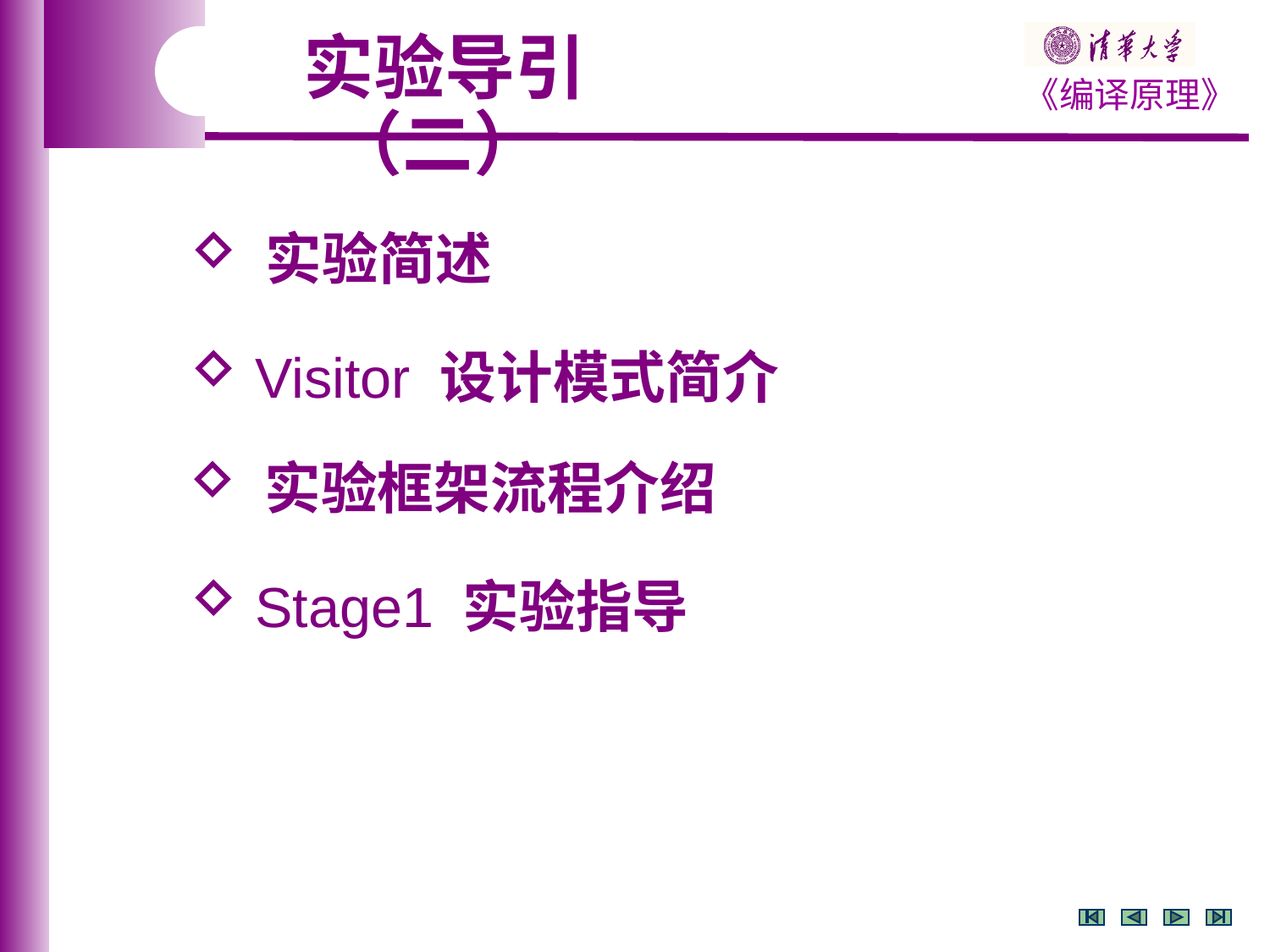

实验导引（二）
 实验简述
 Visitor 设计模式简介
 实验框架流程介绍
 Stage1 实验指导